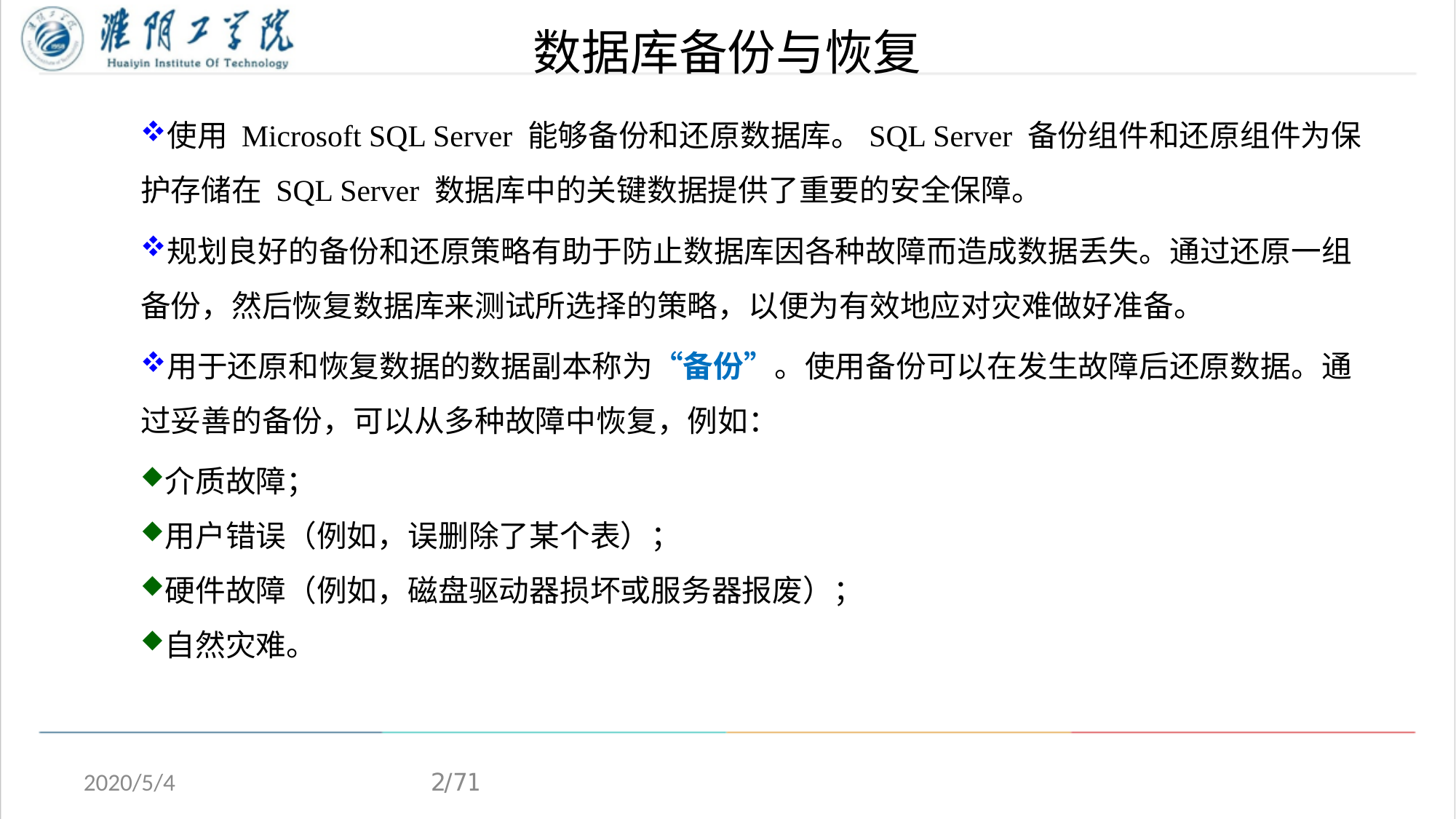

# 数据库备份与恢复
使用 Microsoft SQL Server 能够备份和还原数据库。SQL Server 备份组件和还原组件为保护存储在 SQL Server 数据库中的关键数据提供了重要的安全保障。
规划良好的备份和还原策略有助于防止数据库因各种故障而造成数据丢失。通过还原一组备份，然后恢复数据库来测试所选择的策略，以便为有效地应对灾难做好准备。
用于还原和恢复数据的数据副本称为“备份”。使用备份可以在发生故障后还原数据。通过妥善的备份，可以从多种故障中恢复，例如：
介质故障；
用户错误（例如，误删除了某个表）；
硬件故障（例如，磁盘驱动器损坏或服务器报废）；
自然灾难。

2/71
2020/5/4